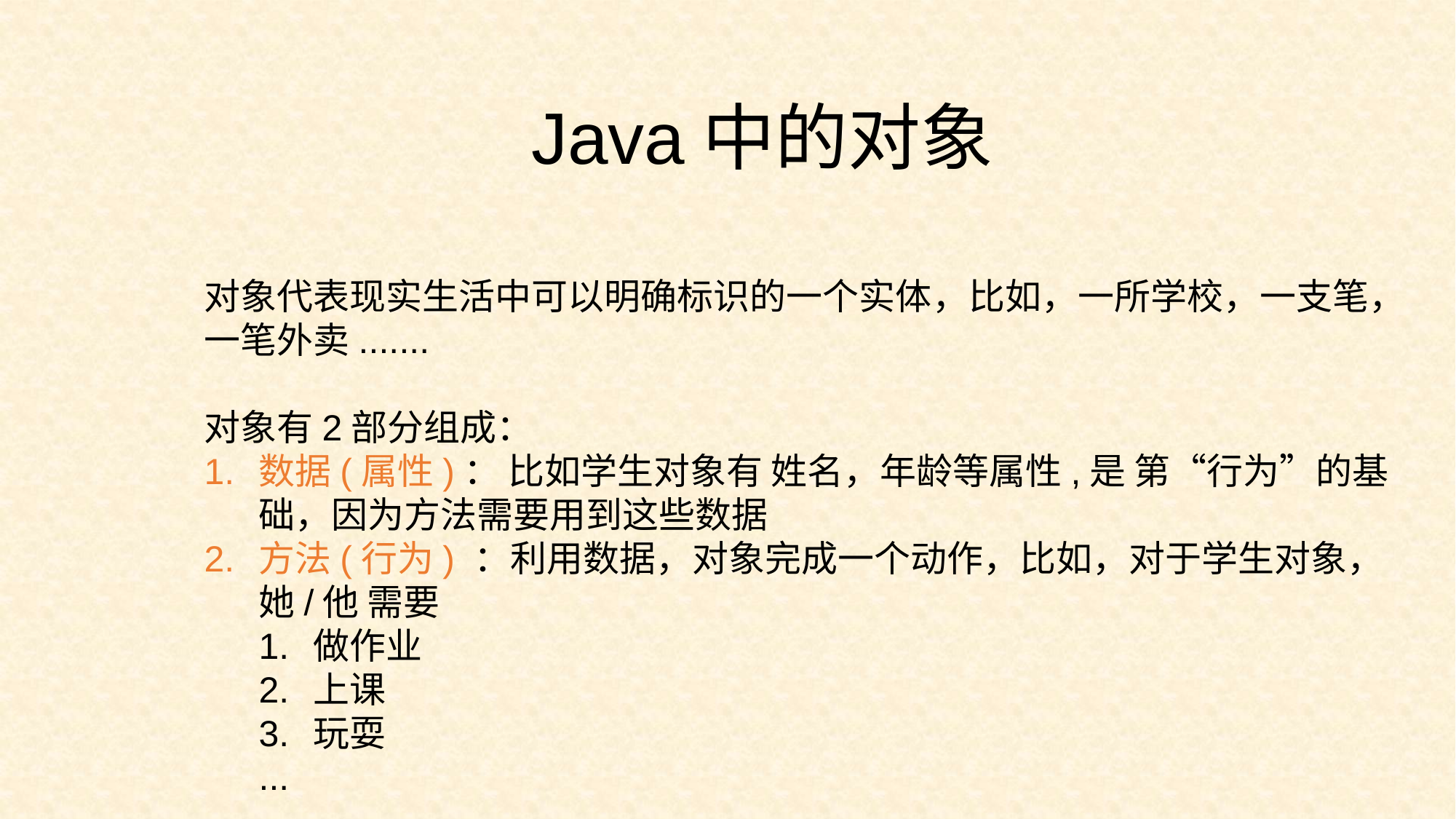

Java中的对象
对象代表现实生活中可以明确标识的一个实体，比如，一所学校，一支笔，一笔外卖.......

对象有2部分组成：
数据(属性)： 比如学生对象有 姓名，年龄等属性,是 第“行为”的基础，因为方法需要用到这些数据
方法(行为) ：利用数据，对象完成一个动作，比如，对于学生对象，她/他 需要
做作业
上课
玩耍
...